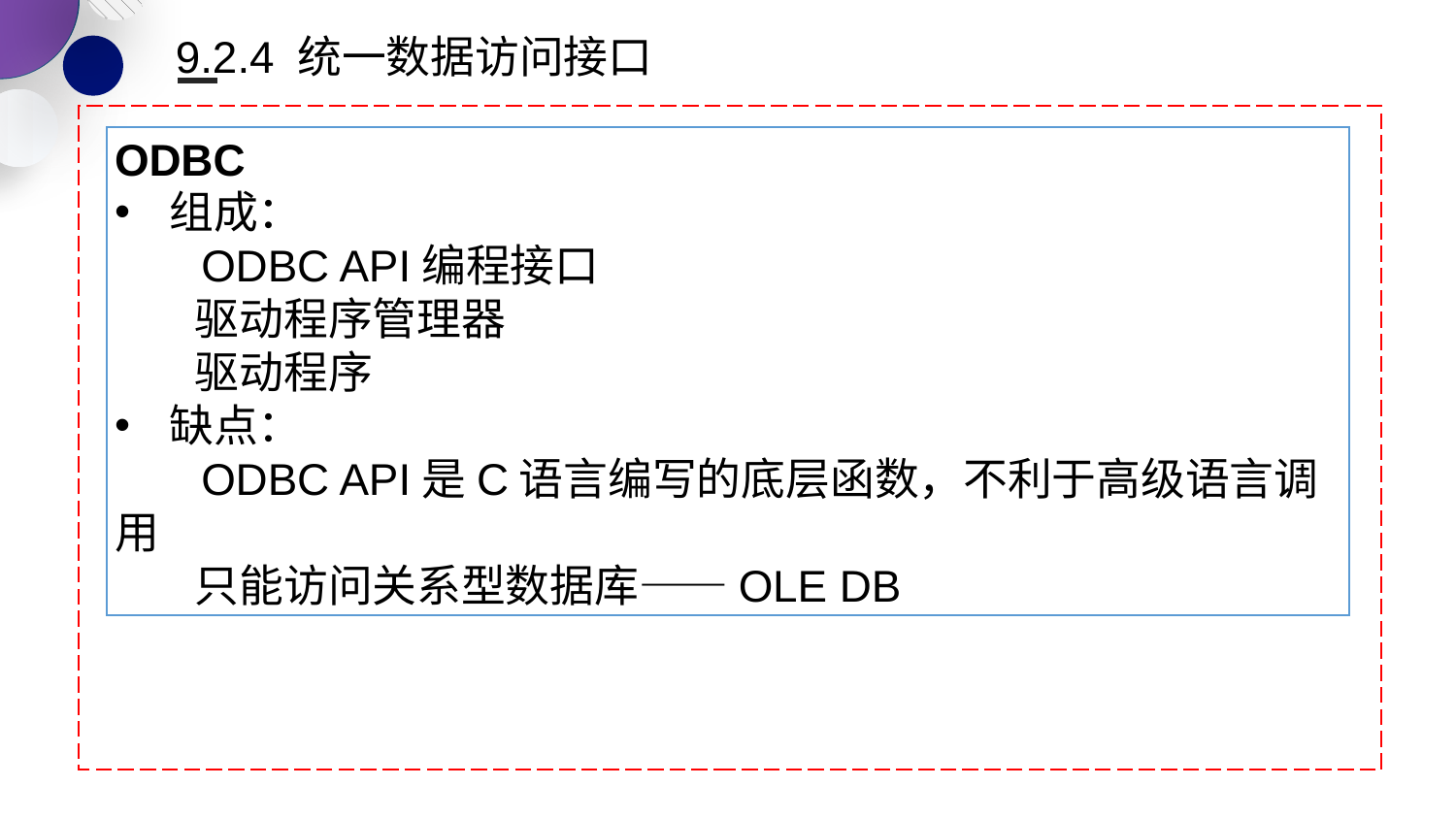

9.2.4 统一数据访问接口

ODBC
组成：
       ODBC API编程接口
       驱动程序管理器
       驱动程序
缺点：
       ODBC API是C语言编写的底层函数，不利于高级语言调用
       只能访问关系型数据库——OLE DB